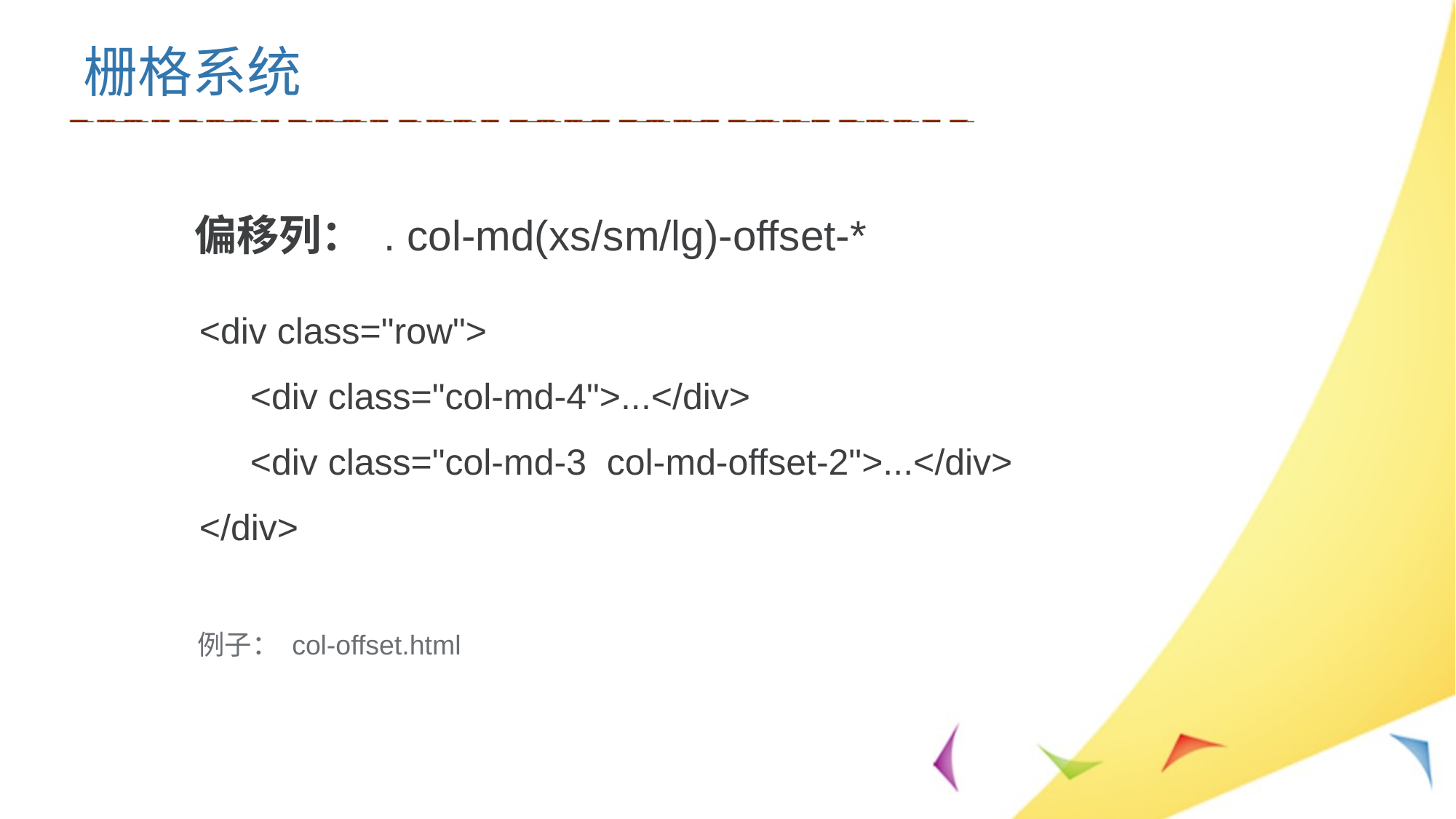

# 栅格系统
偏移列： . col-md(xs/sm/lg)-offset-*
<div class="row">
     <div class="col-md-4">...</div>
     <div class="col-md-3  col-md-offset-2">...</div>
</div>

例子： col-offset.html